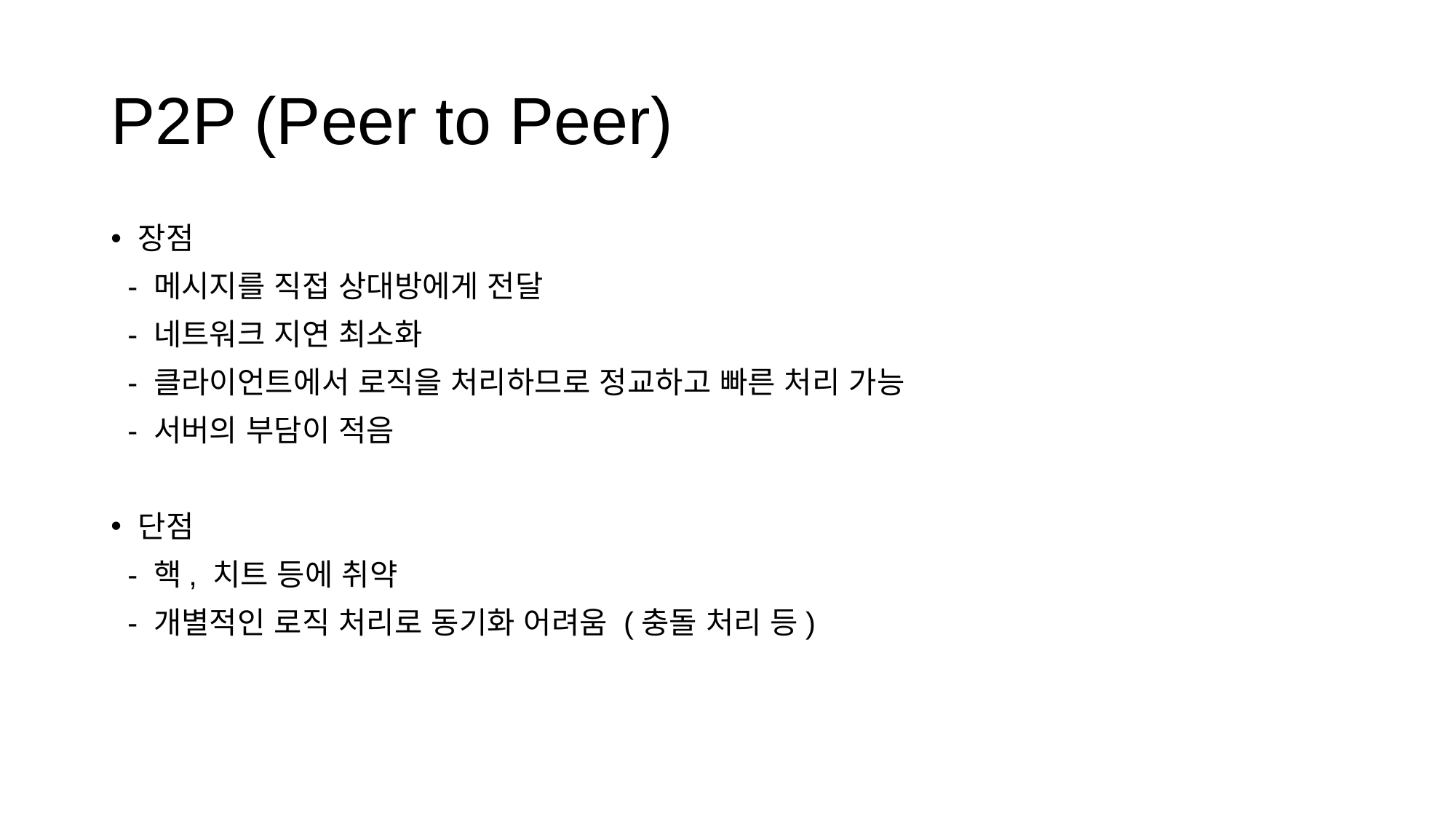

# P2P (Peer to Peer)
장점
  - 메시지를 직접 상대방에게 전달
  - 네트워크 지연 최소화
  - 클라이언트에서 로직을 처리하므로 정교하고 빠른 처리 가능
  - 서버의 부담이 적음

단점
  - 핵, 치트 등에 취약
  - 개별적인 로직 처리로 동기화 어려움 (충돌 처리 등)